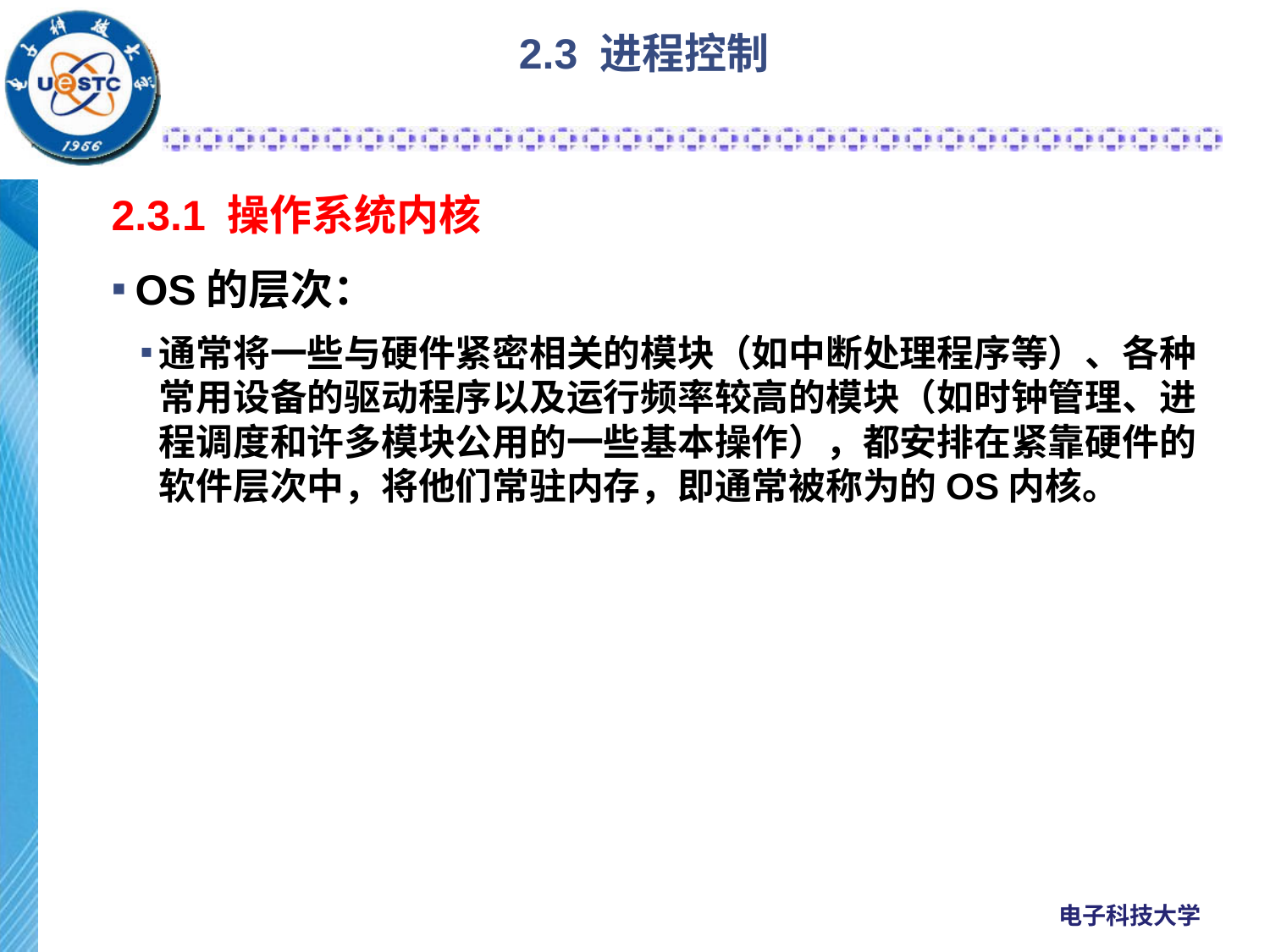

# 2.3 进程控制
2.3.1 操作系统内核
OS的层次：
通常将一些与硬件紧密相关的模块（如中断处理程序等）、各种常用设备的驱动程序以及运行频率较高的模块（如时钟管理、进程调度和许多模块公用的一些基本操作），都安排在紧靠硬件的软件层次中，将他们常驻内存，即通常被称为的OS内核。